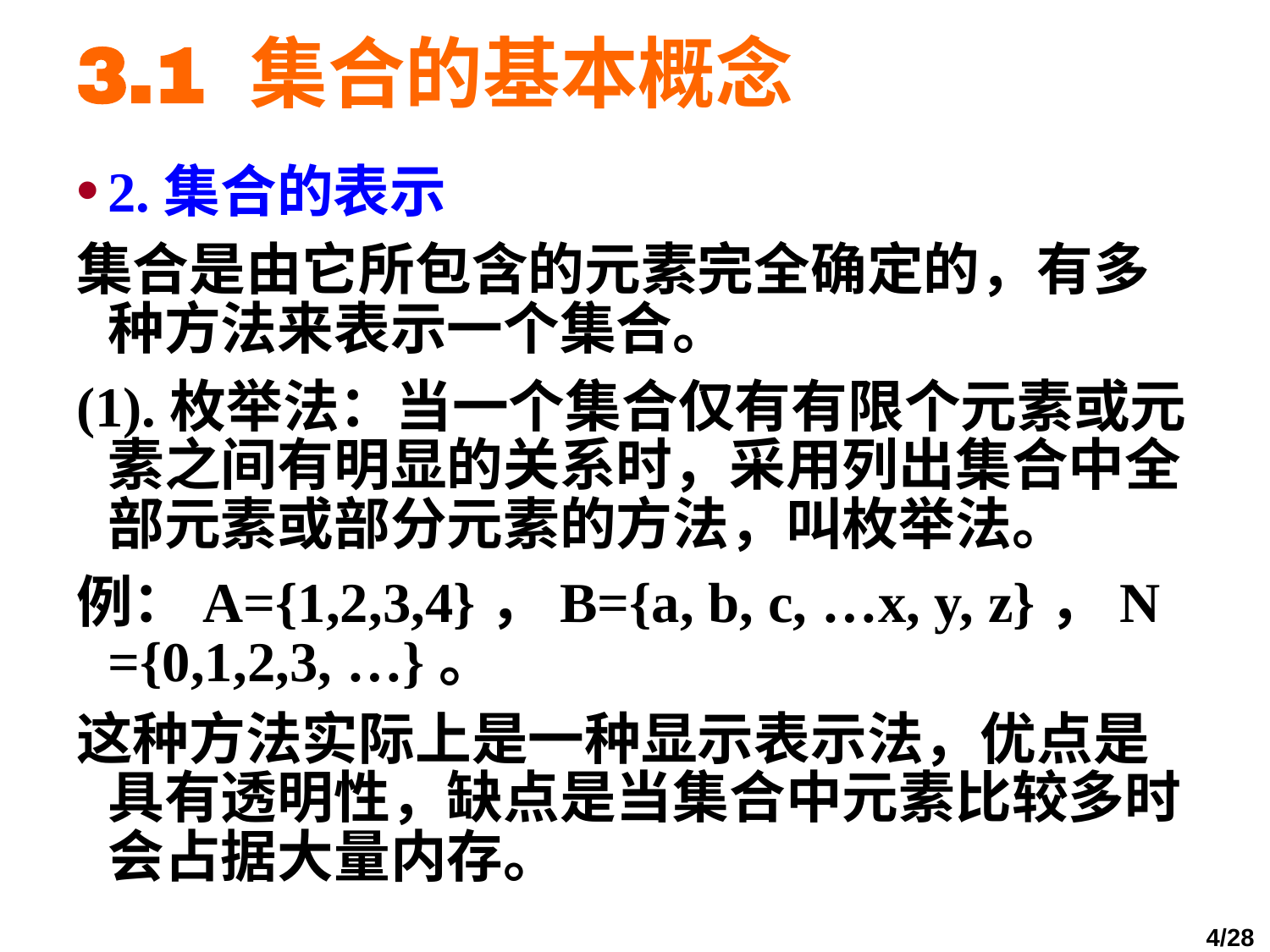

# 3.1 集合的基本概念
2.集合的表示
集合是由它所包含的元素完全确定的，有多种方法来表示一个集合。
(1).枚举法：当一个集合仅有有限个元素或元素之间有明显的关系时，采用列出集合中全部元素或部分元素的方法，叫枚举法。
例：A={1,2,3,4}，B={a, b, c, …x, y, z}，N ={0,1,2,3, …}。
这种方法实际上是一种显示表示法，优点是具有透明性，缺点是当集合中元素比较多时会占据大量内存。